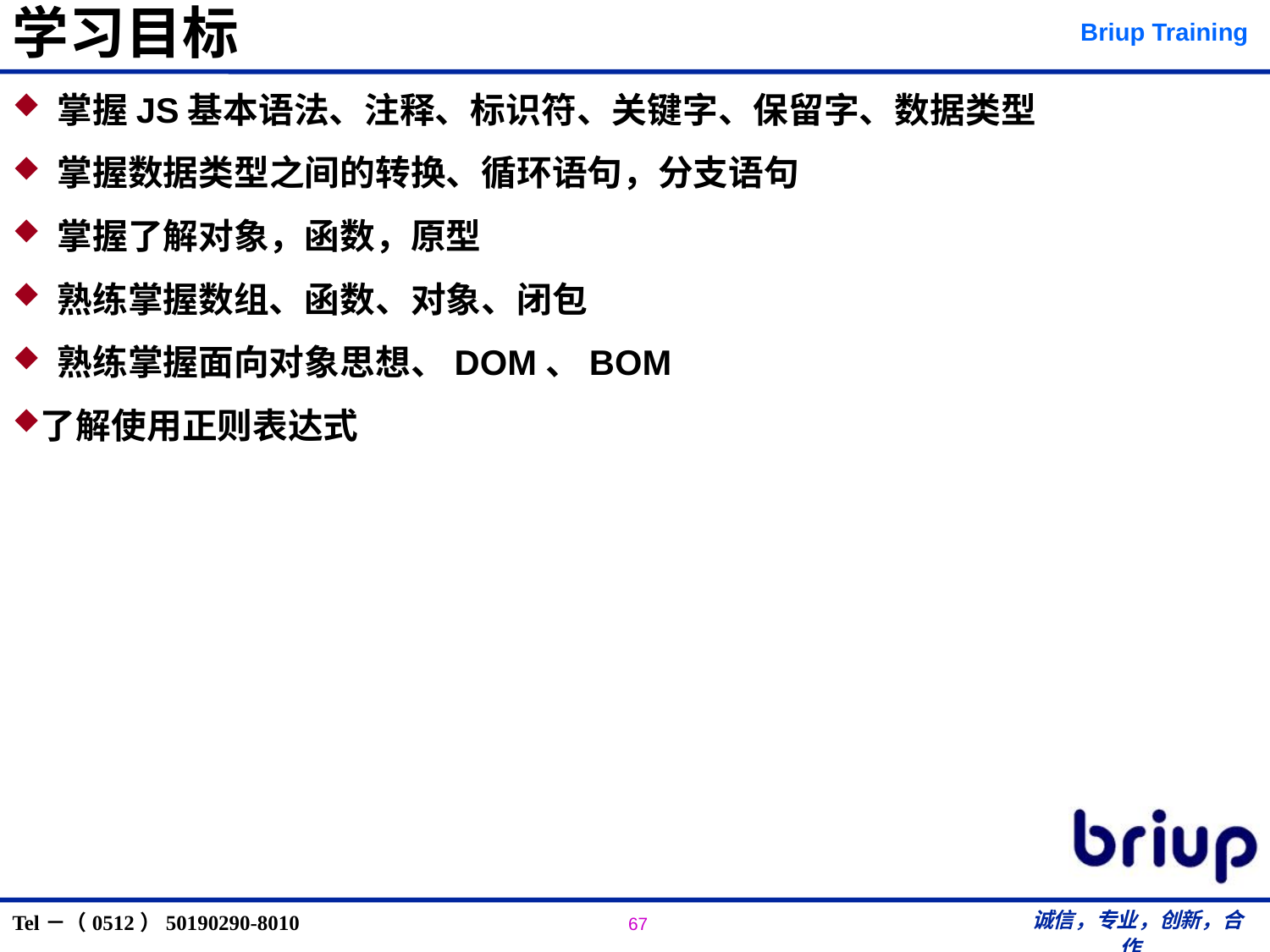

# 学习目标
 掌握JS基本语法、注释、标识符、关键字、保留字、数据类型
 掌握数据类型之间的转换、循环语句，分支语句
 掌握了解对象，函数，原型
 熟练掌握数组、函数、对象、闭包
 熟练掌握面向对象思想、DOM、BOM
了解使用正则表达式